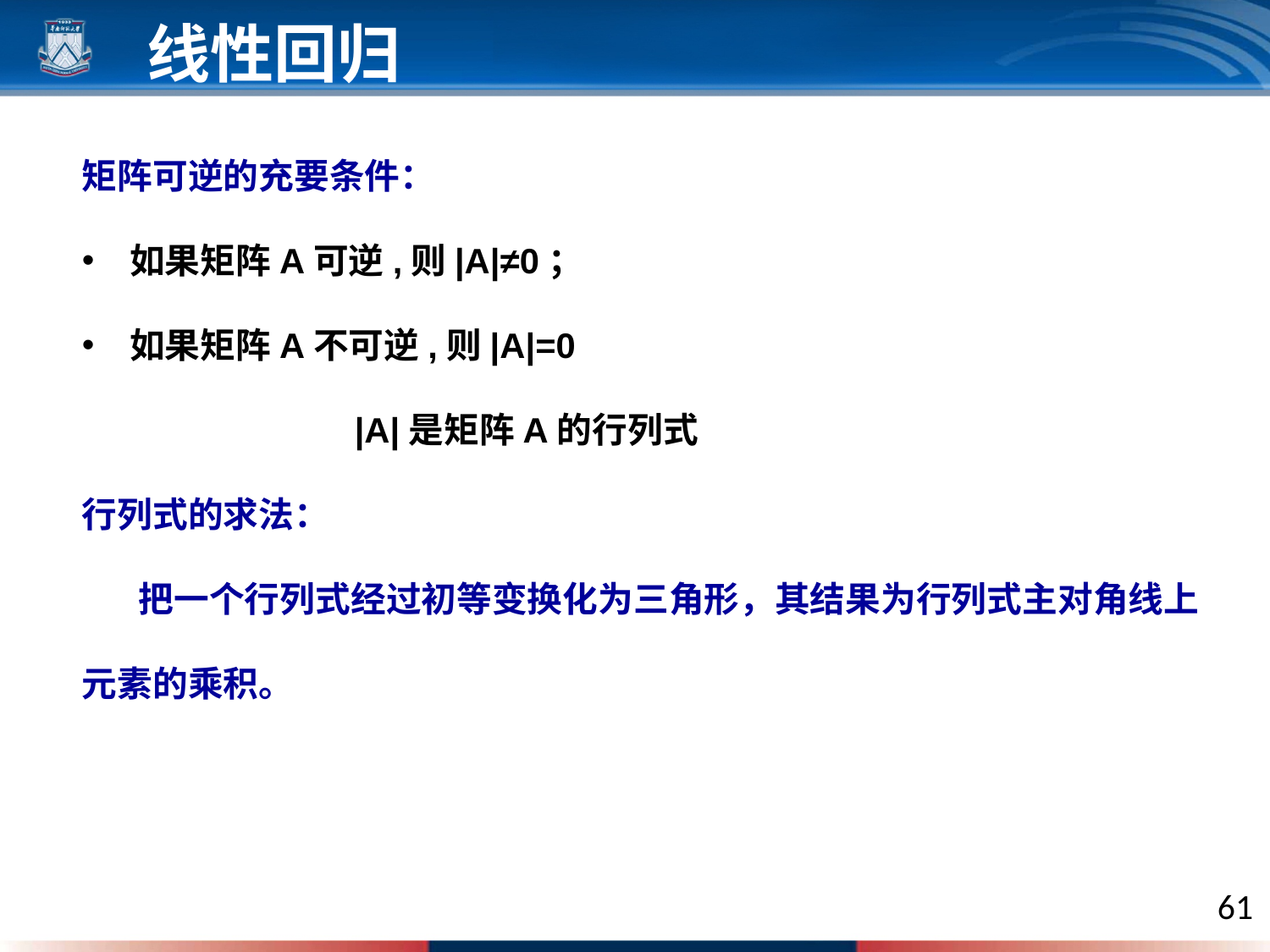

线性回归
矩阵可逆的充要条件：
如果矩阵A可逆,则|A|≠0；
如果矩阵A不可逆,则|A|=0
                            |A|是矩阵A的行列式
行列式的求法：
      把一个行列式经过初等变换化为三角形，其结果为行列式主对角线上元素的乘积。